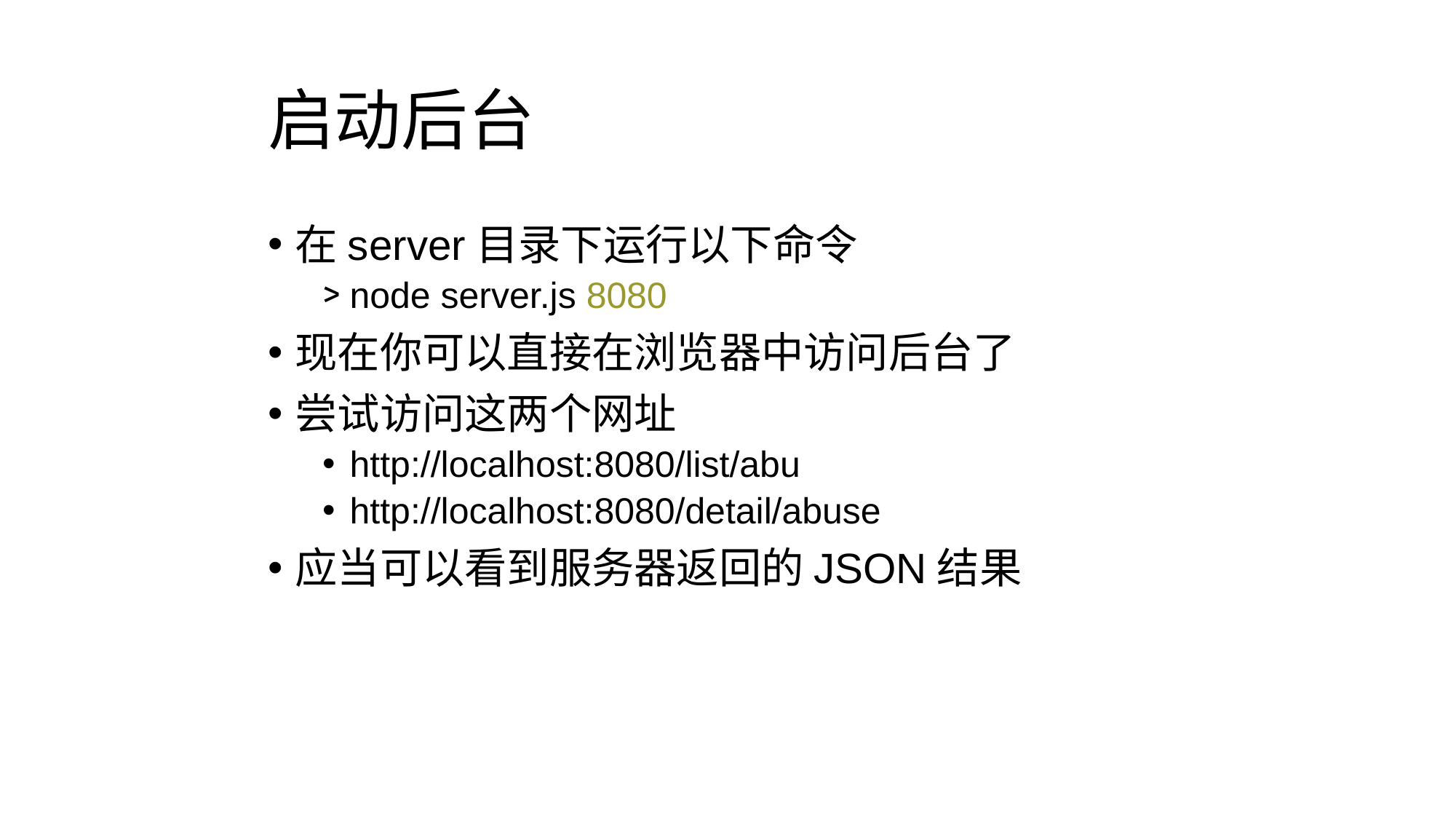

# 启动后台
在server目录下运行以下命令
node server.js 8080
现在你可以直接在浏览器中访问后台了
尝试访问这两个网址
http://localhost:8080/list/abu
http://localhost:8080/detail/abuse
应当可以看到服务器返回的JSON结果